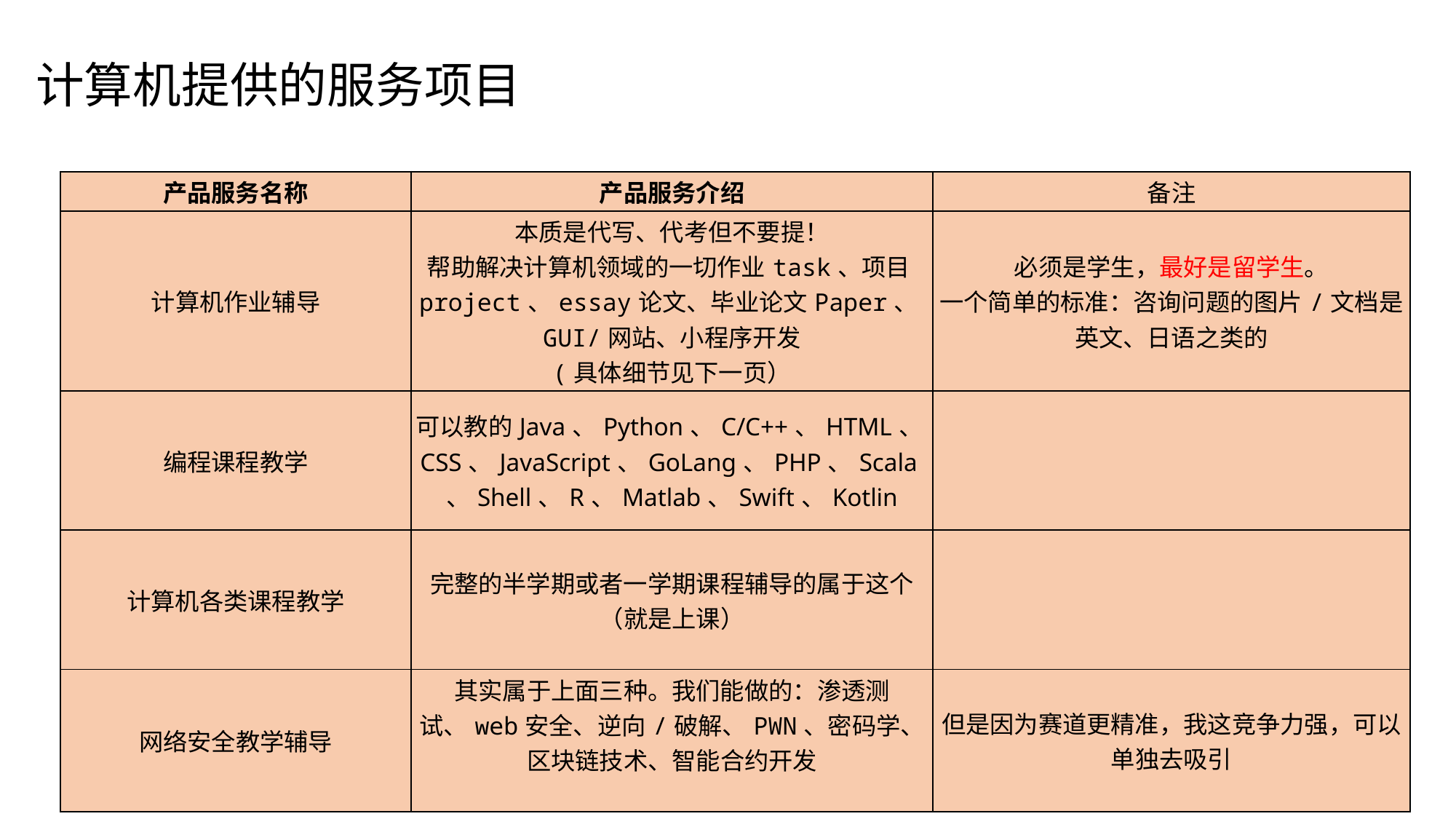

计算机提供的服务项目
| 产品服务名称 | 产品服务介绍 | 备注 |
| --- | --- | --- |
| 计算机作业辅导 | 本质是代写、代考但不要提！ 帮助解决计算机领域的一切作业task、项目project、essay论文、毕业论文Paper、GUI/网站、小程序开发 (具体细节见下一页） | 必须是学生，最好是留学生。 一个简单的标准：咨询问题的图片/文档是英文、日语之类的 |
| 编程课程教学 | 可以教的Java、Python、C/C++、HTML、CSS、JavaScript、GoLang、PHP、Scala、Shell、R、Matlab、Swift、Kotlin |  |
| 计算机各类课程教学 | 完整的半学期或者一学期课程辅导的属于这个（就是上课） |  |
| 网络安全教学辅导 | 其实属于上面三种。我们能做的：渗透测试、web安全、逆向/破解、PWN、密码学、区块链技术、智能合约开发 | 但是因为赛道更精准，我这竞争力强，可以单独去吸引 |